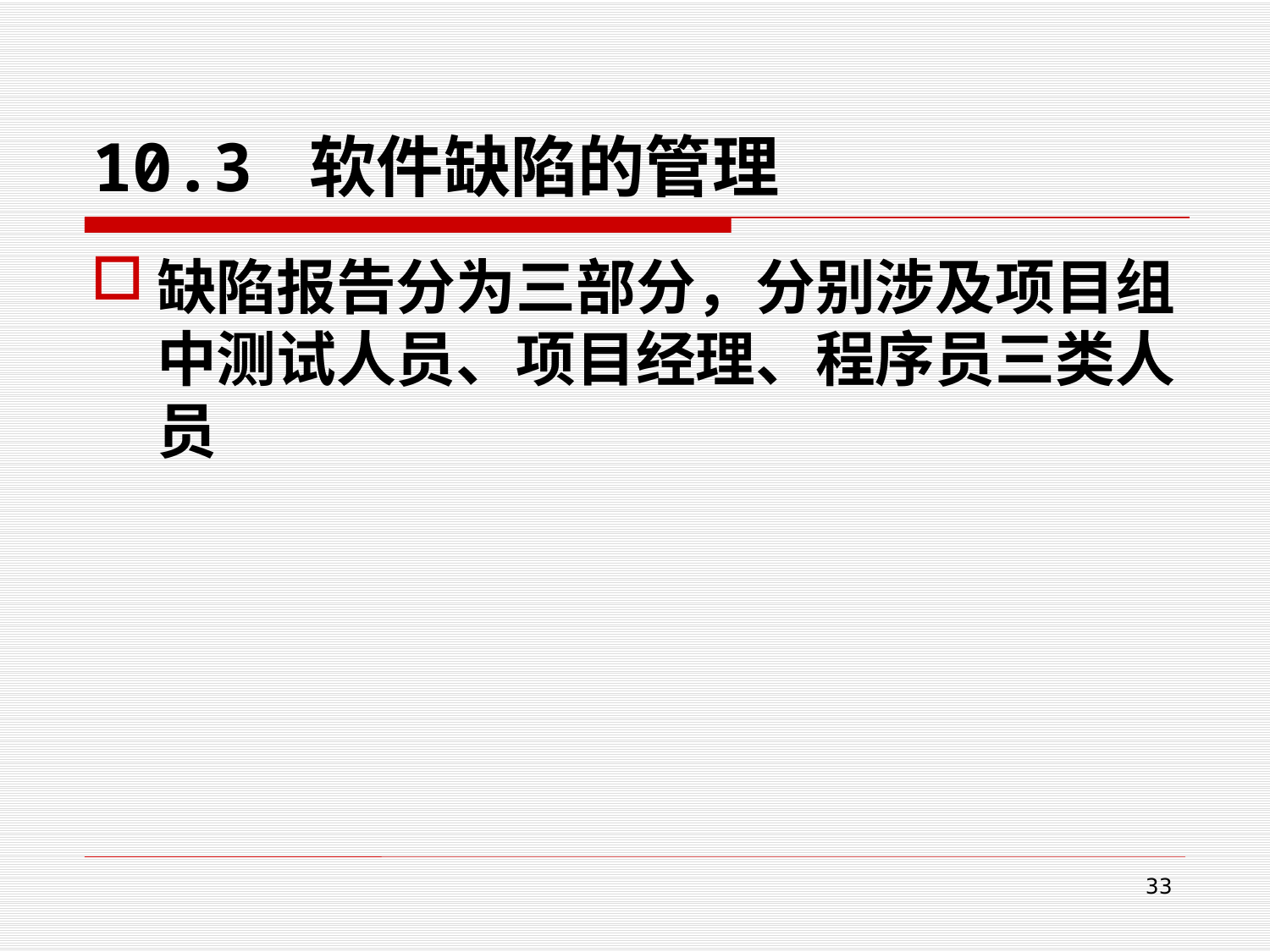

# 10.3 软件缺陷的管理
缺陷报告分为三部分，分别涉及项目组中测试人员、项目经理、程序员三类人员

33